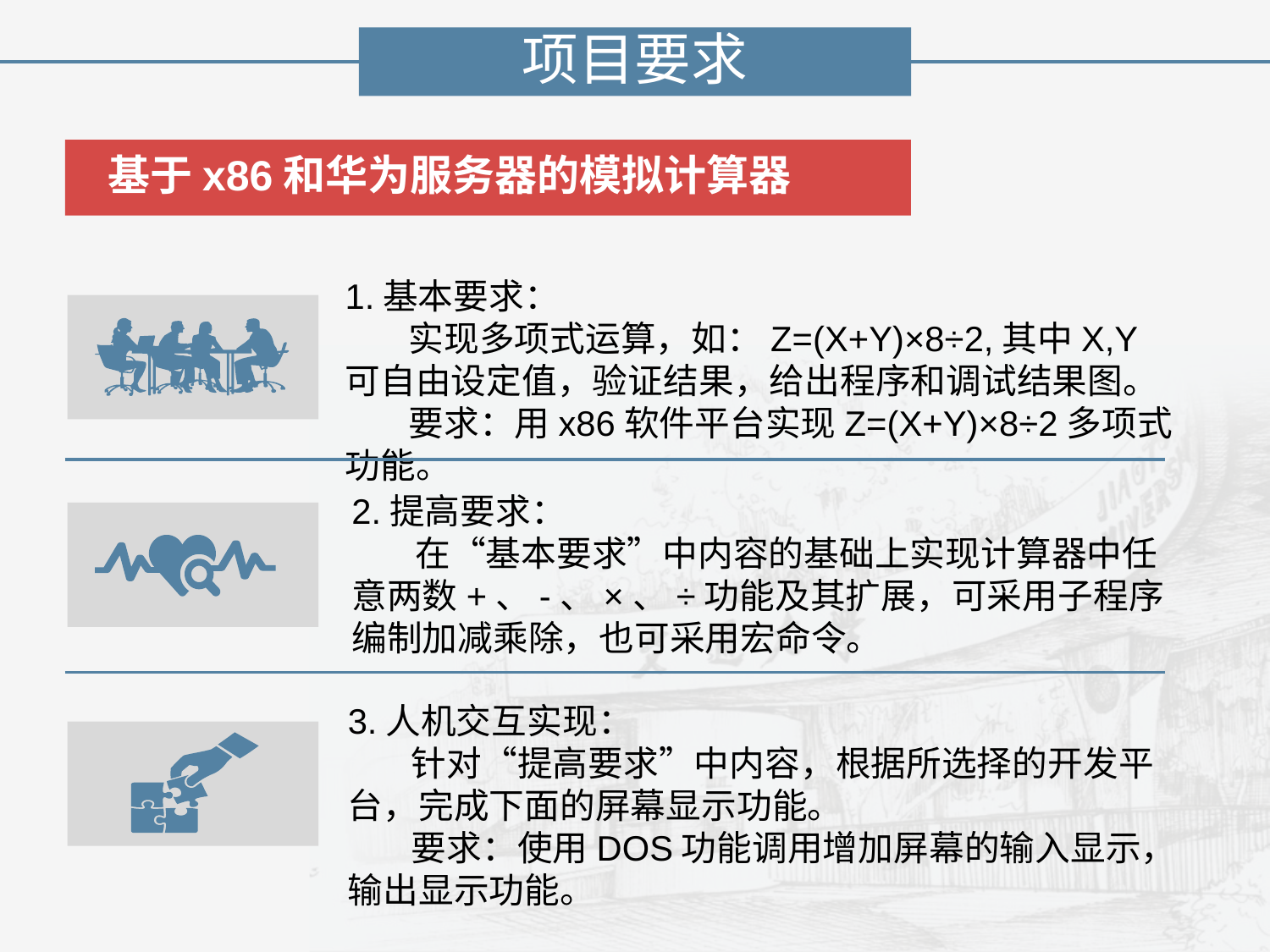

项目要求

基于x86和华为服务器的模拟计算器
1.基本要求：
实现多项式运算，如：Z=(X+Y)×8÷2,其中X,Y可自由设定值，验证结果，给出程序和调试结果图。
要求：用x86软件平台实现Z=(X+Y)×8÷2多项式功能。

2.提高要求：
在“基本要求”中内容的基础上实现计算器中任意两数+、-、×、÷功能及其扩展，可采用子程序编制加减乘除，也可采用宏命令。

3.人机交互实现：
针对“提高要求”中内容，根据所选择的开发平台，完成下面的屏幕显示功能。
要求：使用DOS功能调用增加屏幕的输入显示，输出显示功能。